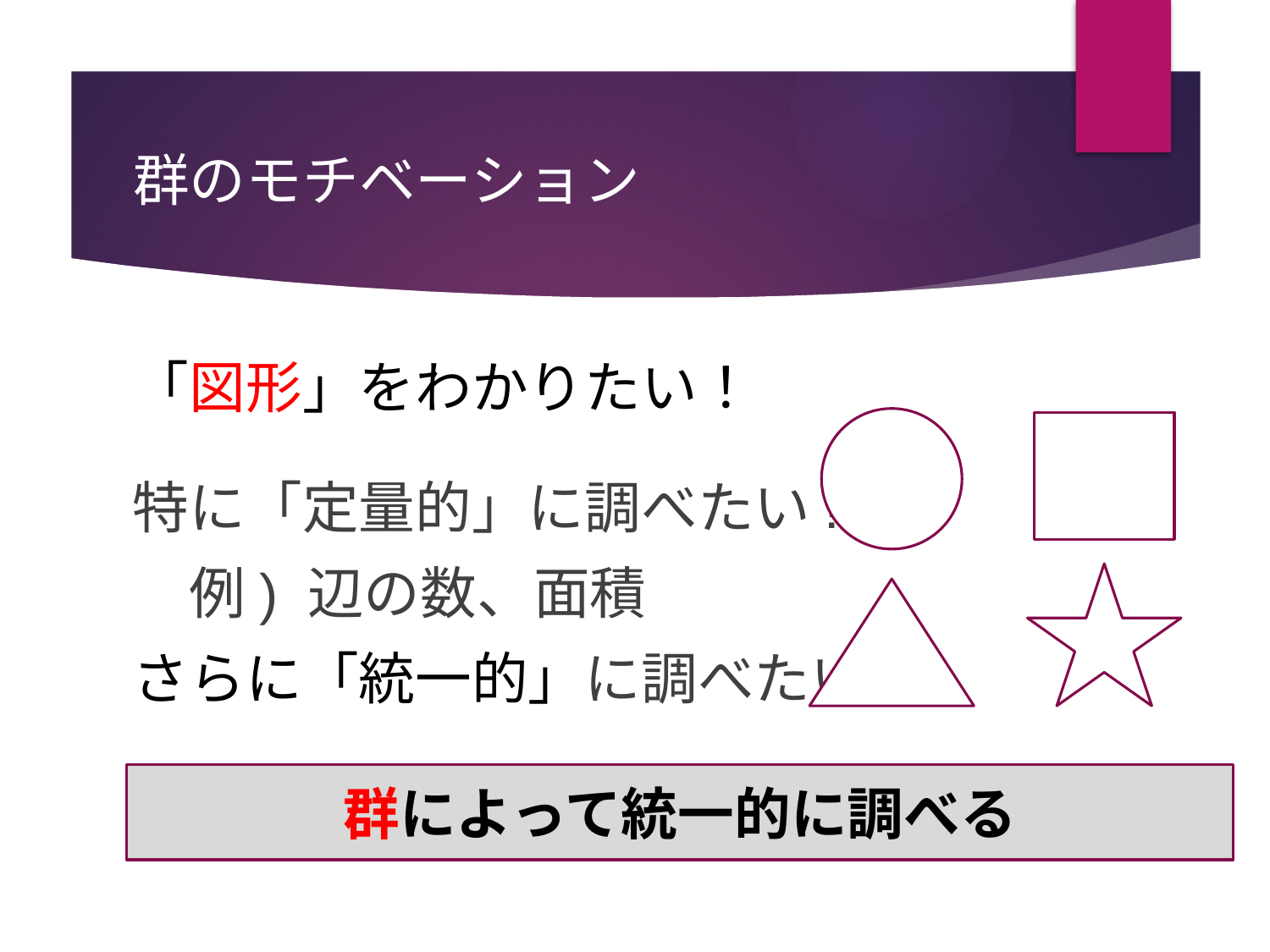

# 群のモチベーション
「図形」をわかりたい！

特に「定量的」に調べたい!
　例) 辺の数、面積
さらに「統一的」に調べたい！

群によって統一的に調べる